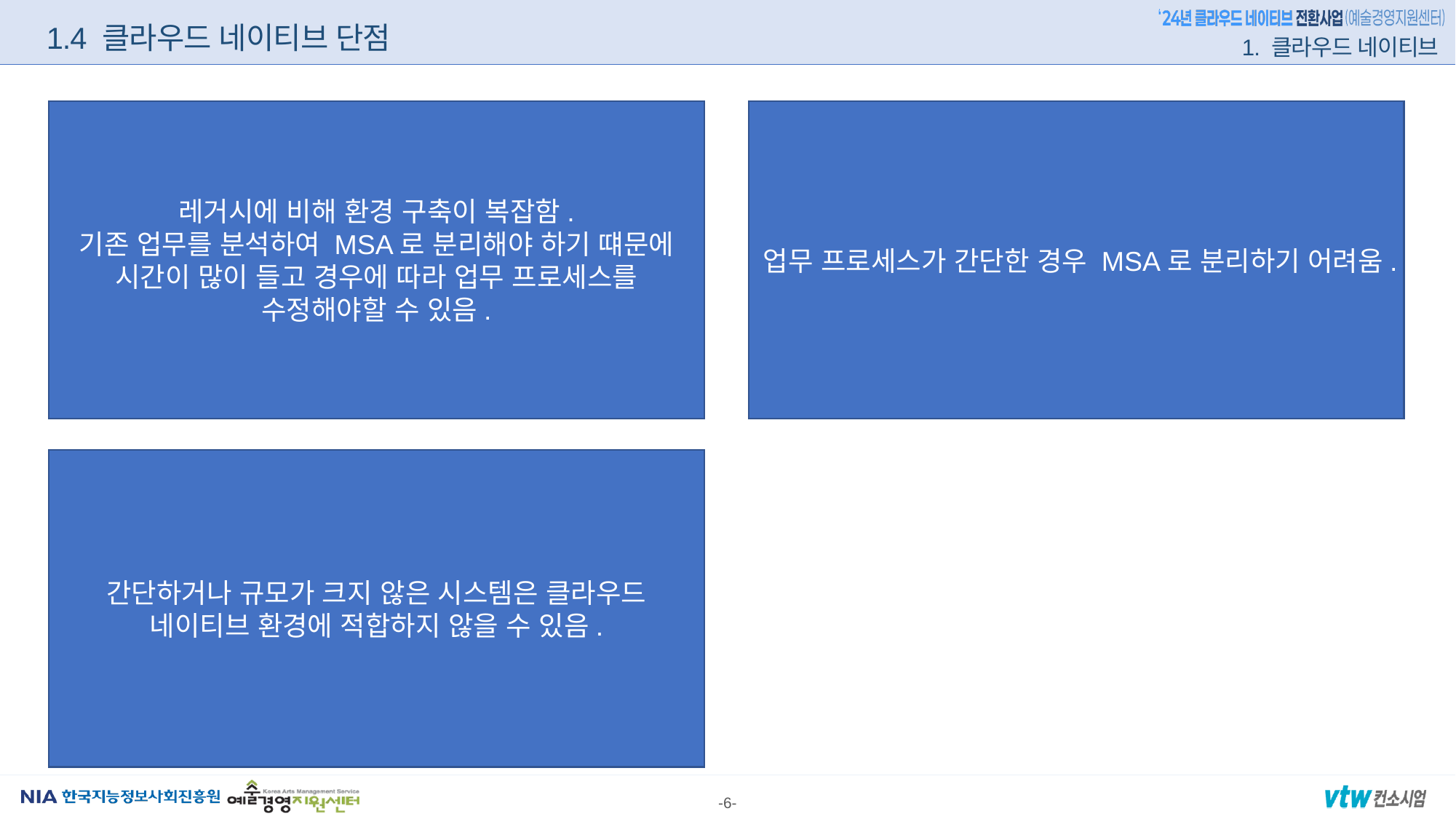

1.4 클라우드 네이티브 단점
1. 클라우드 네이티브
레거시에 비해 환경 구축이 복잡함.
기존 업무를 분석하여 MSA로 분리해야 하기 떄문에 시간이 많이 들고 경우에 따라 업무 프로세스를 수정해야할 수 있음.
업무 프로세스가 간단한 경우 MSA로 분리하기 어려움.
간단하거나 규모가 크지 않은 시스템은 클라우드 네이티브 환경에 적합하지 않을 수 있음.